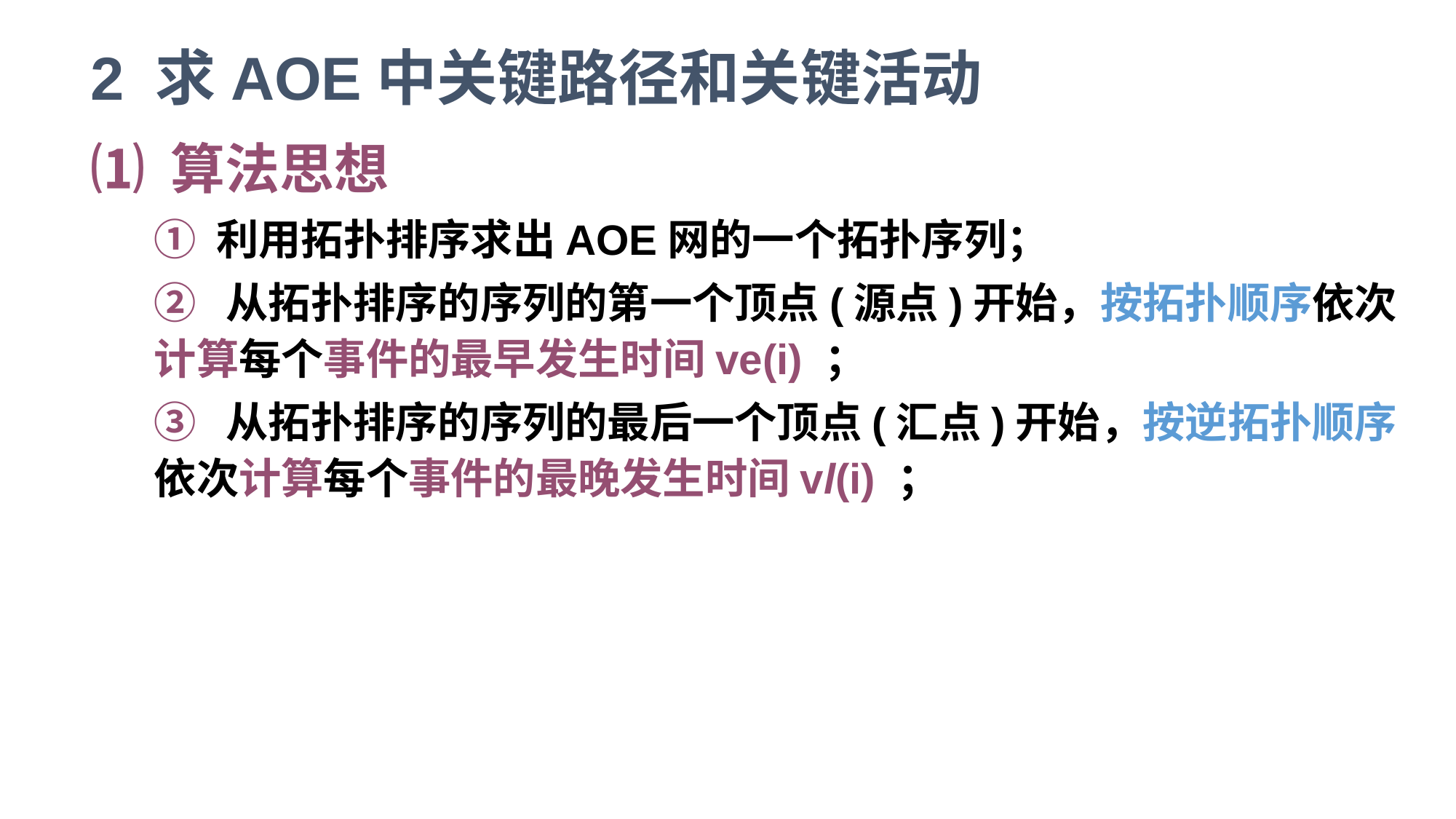

2 求AOE中关键路径和关键活动
⑴ 算法思想
① 利用拓扑排序求出AOE网的一个拓扑序列；
②  从拓扑排序的序列的第一个顶点(源点)开始，按拓扑顺序依次计算每个事件的最早发生时间ve(i) ；
③  从拓扑排序的序列的最后一个顶点(汇点)开始，按逆拓扑顺序依次计算每个事件的最晚发生时间vl(i) ；